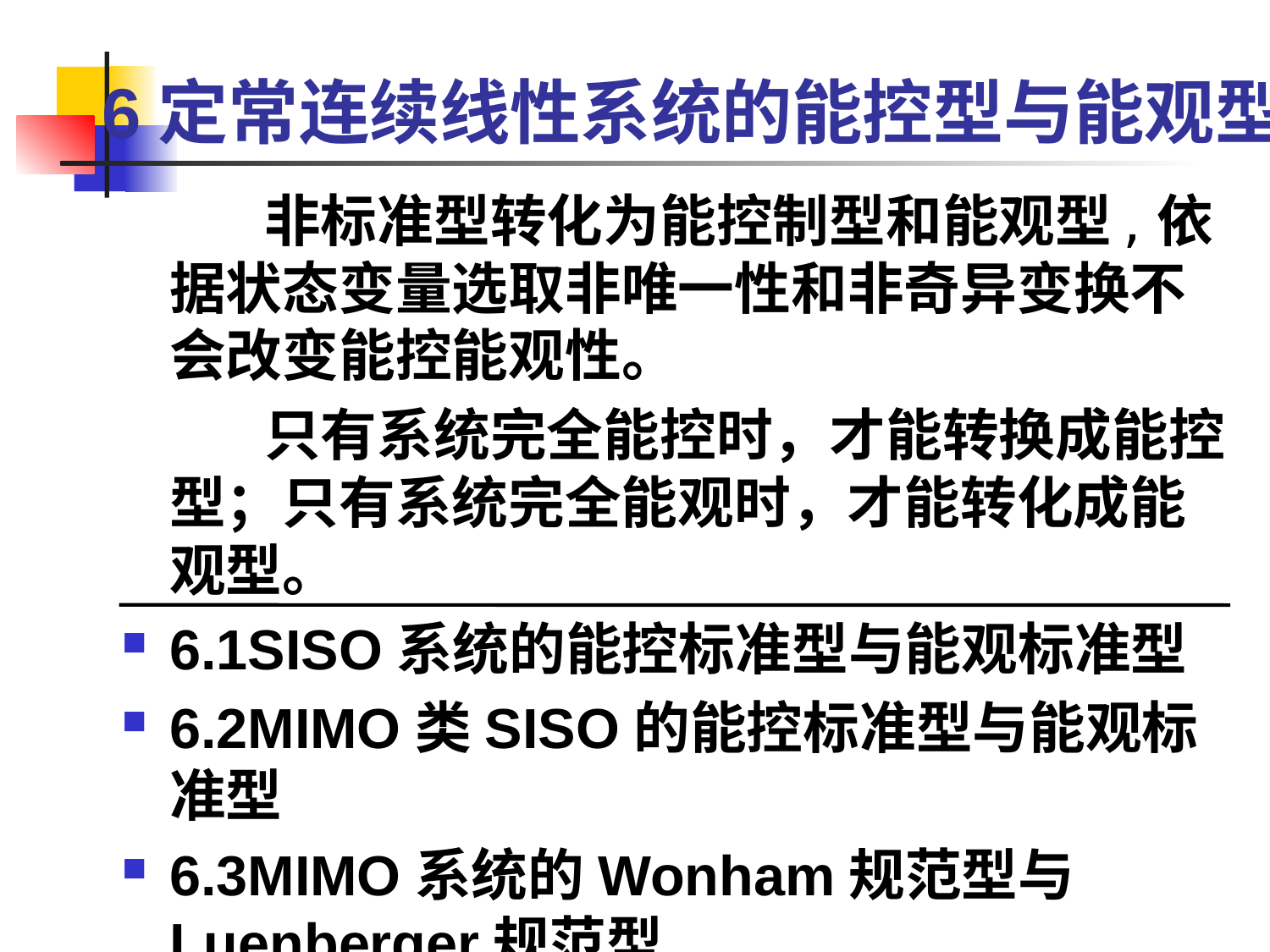

# 6定常连续线性系统的能控型与能观型
          非标准型转化为能控制型和能观型,依据状态变量选取非唯一性和非奇异变换不会改变能控能观性。
          只有系统完全能控时，才能转换成能控型；只有系统完全能观时，才能转化成能观型。
6.1SISO系统的能控标准型与能观标准型
6.2MIMO类SISO的能控标准型与能观标准型
6.3MIMO系统的Wonham规范型与Luenberger规范型